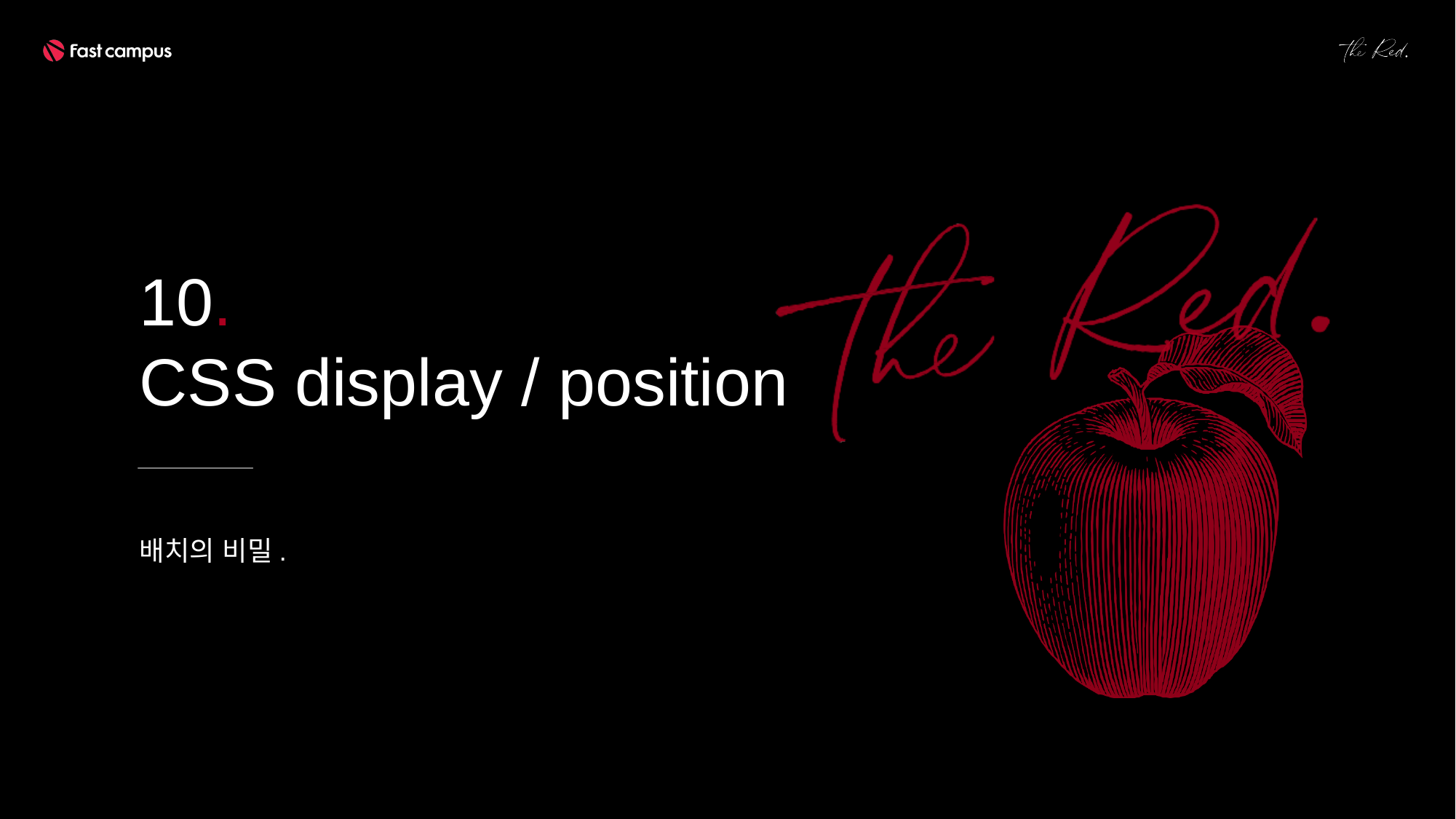

10.
CSS display / position
배치의 비밀.